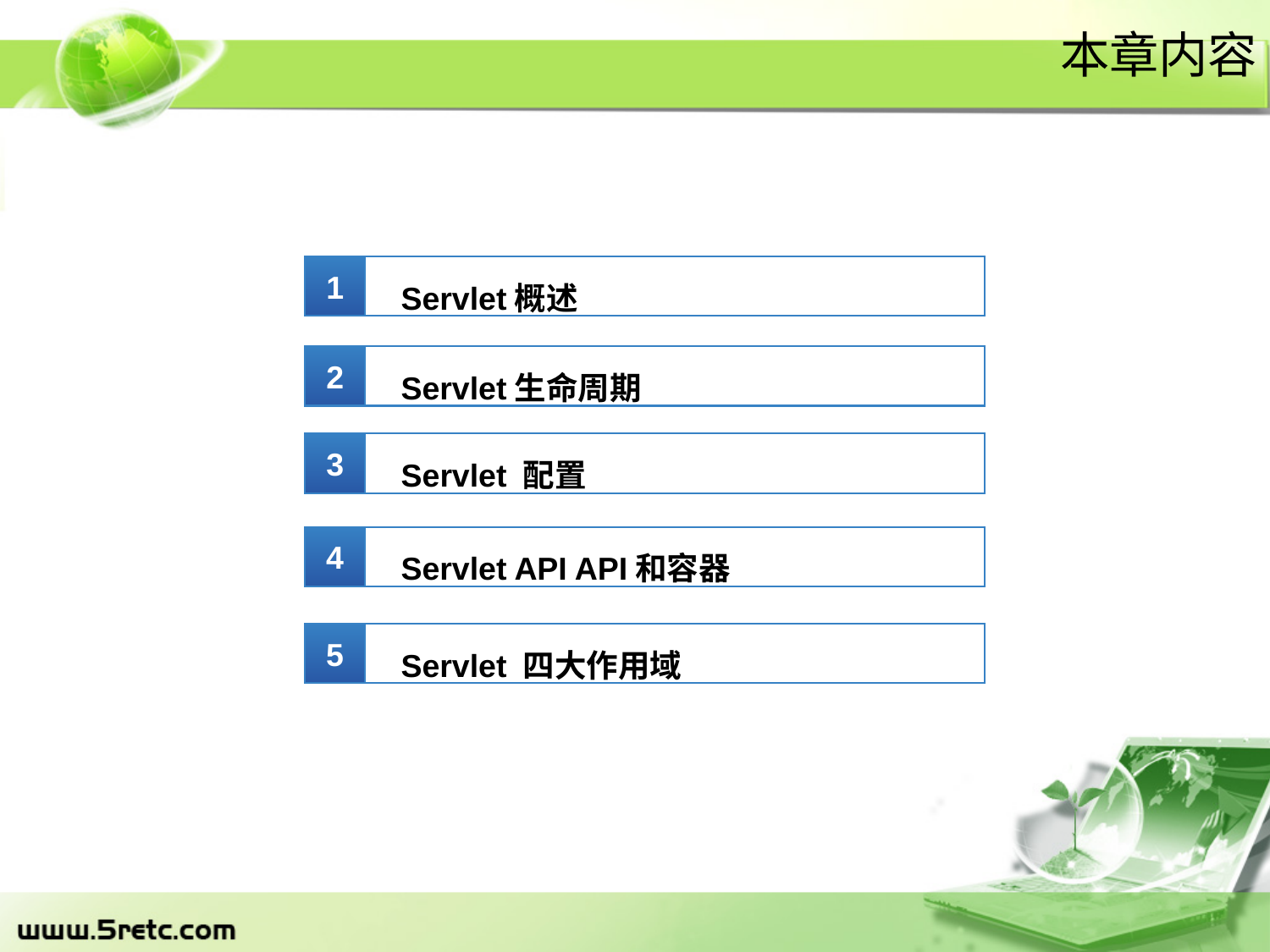

本章内容

1
Servlet概述

2
Servlet生命周期

3
Servlet 配置

4
Servlet API API和容器

5
Servlet 四大作用域